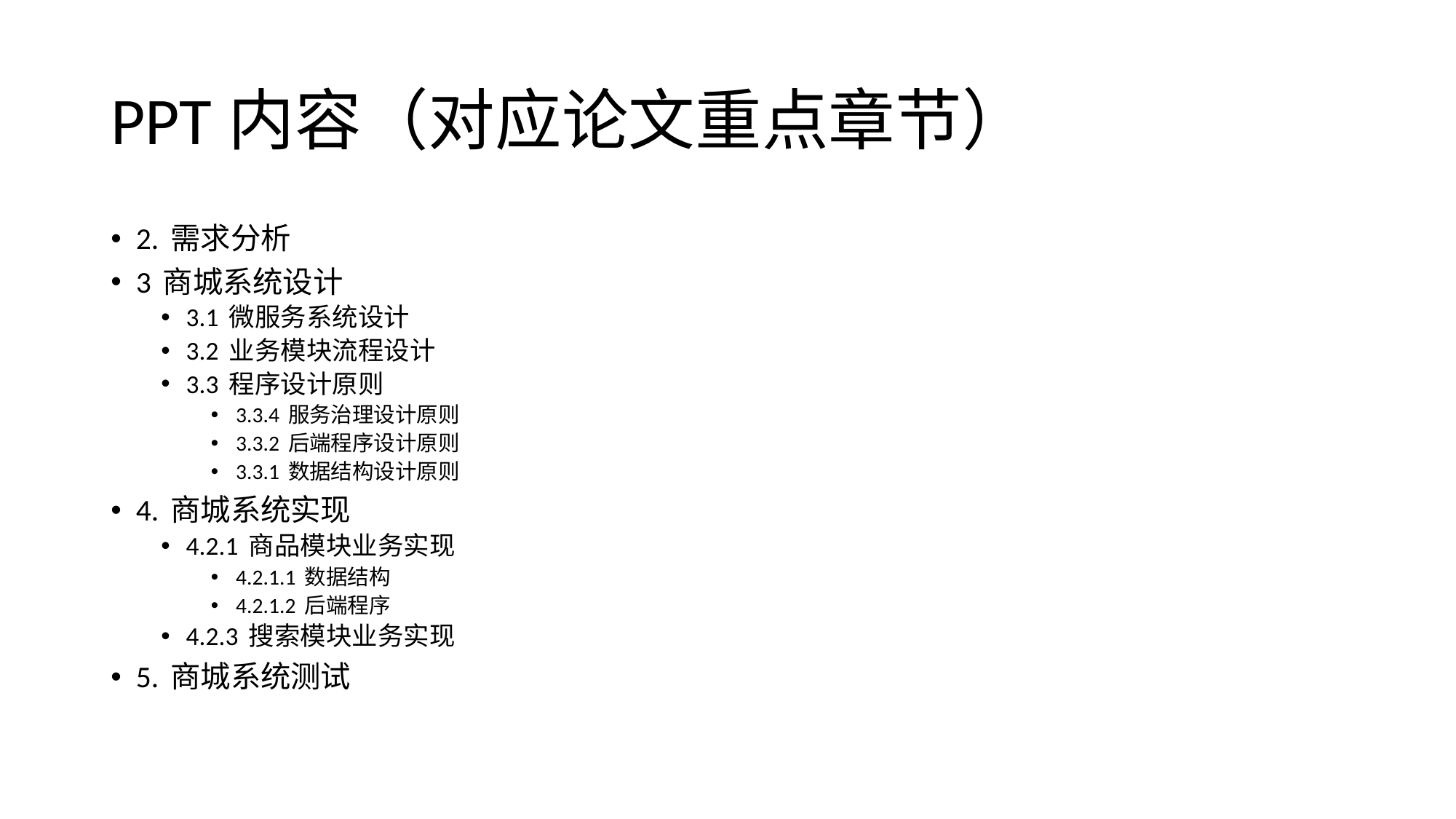

# PPT内容（对应论文重点章节）
2. 需求分析
3 商城系统设计
3.1 微服务系统设计
3.2 业务模块流程设计
3.3 程序设计原则
3.3.4 服务治理设计原则
3.3.2 后端程序设计原则
3.3.1 数据结构设计原则
4. 商城系统实现
4.2.1 商品模块业务实现
4.2.1.1 数据结构
4.2.1.2 后端程序
4.2.3 搜索模块业务实现
5. 商城系统测试